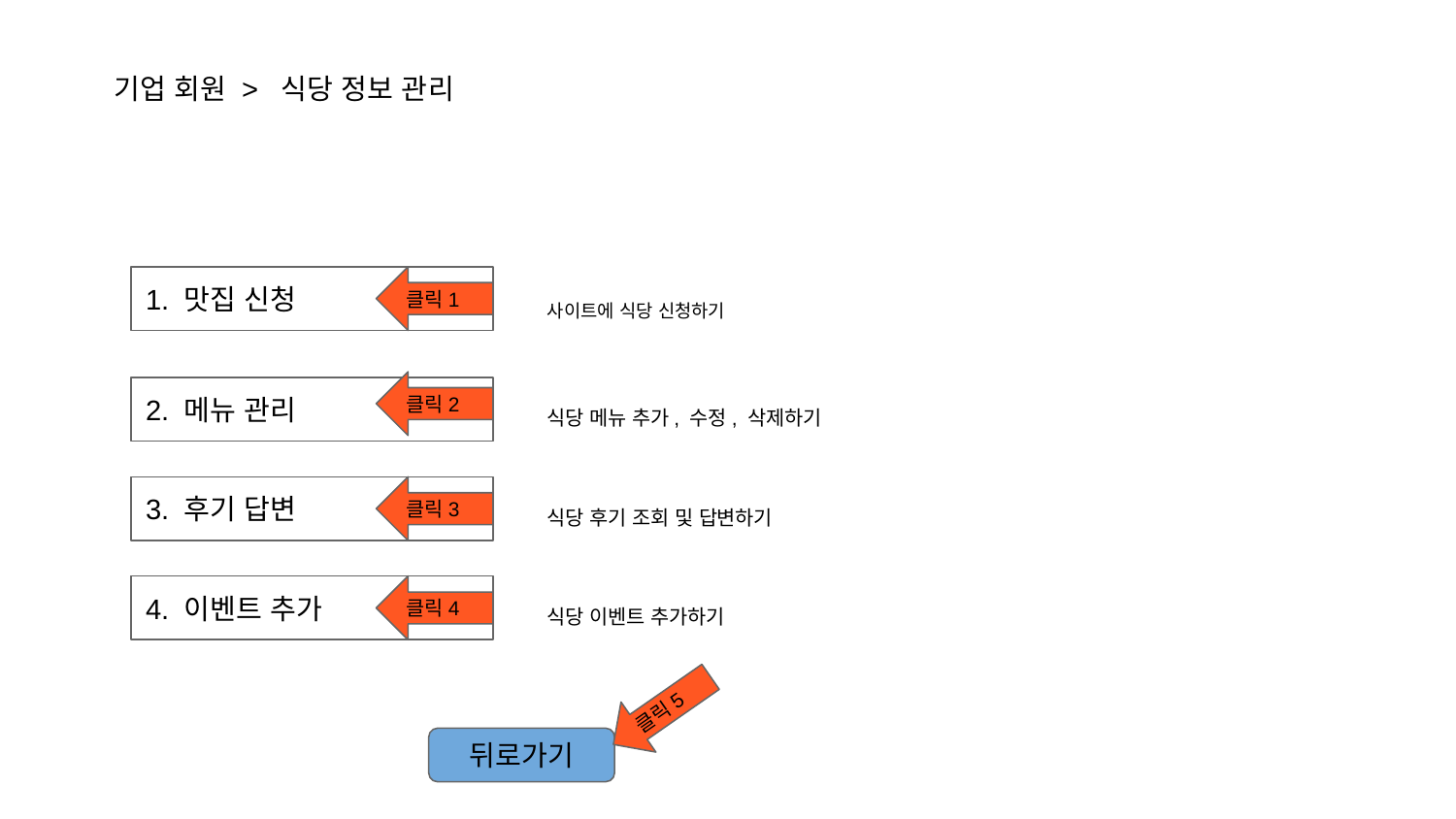

기업 회원 >  식당 정보 관리
1. 맛집 신청
클릭1
사이트에 식당 신청하기
클릭2
2. 메뉴 관리
식당 메뉴 추가, 수정, 삭제하기
3. 후기 답변
클릭3
식당 후기 조회 및 답변하기
4. 이벤트 추가
클릭4
식당 이벤트 추가하기
클릭5
뒤로가기